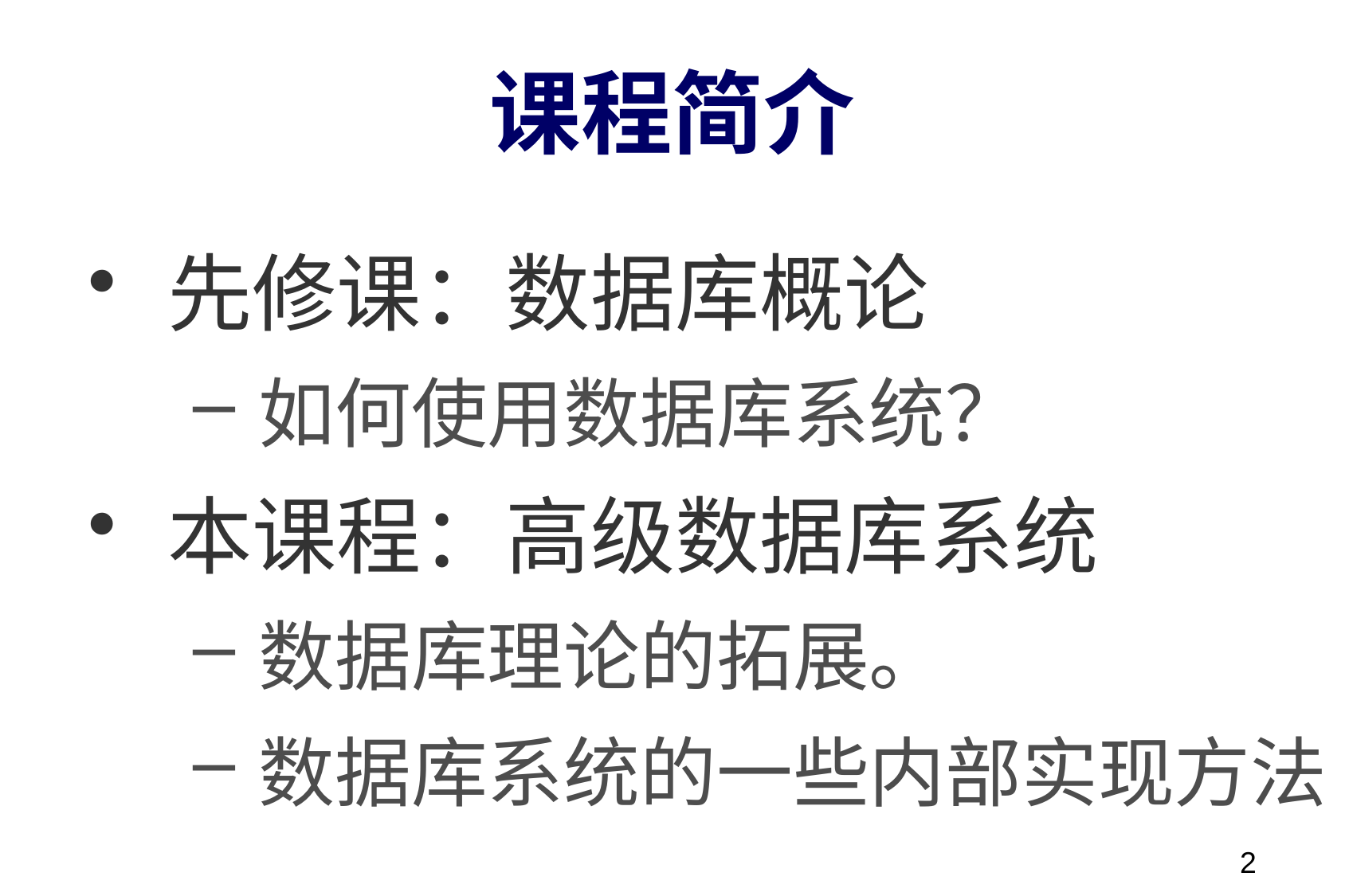

# 课程简介
先修课：数据库概论
如何使用数据库系统？
本课程：高级数据库系统
数据库理论的拓展。
数据库系统的一些内部实现方法
2